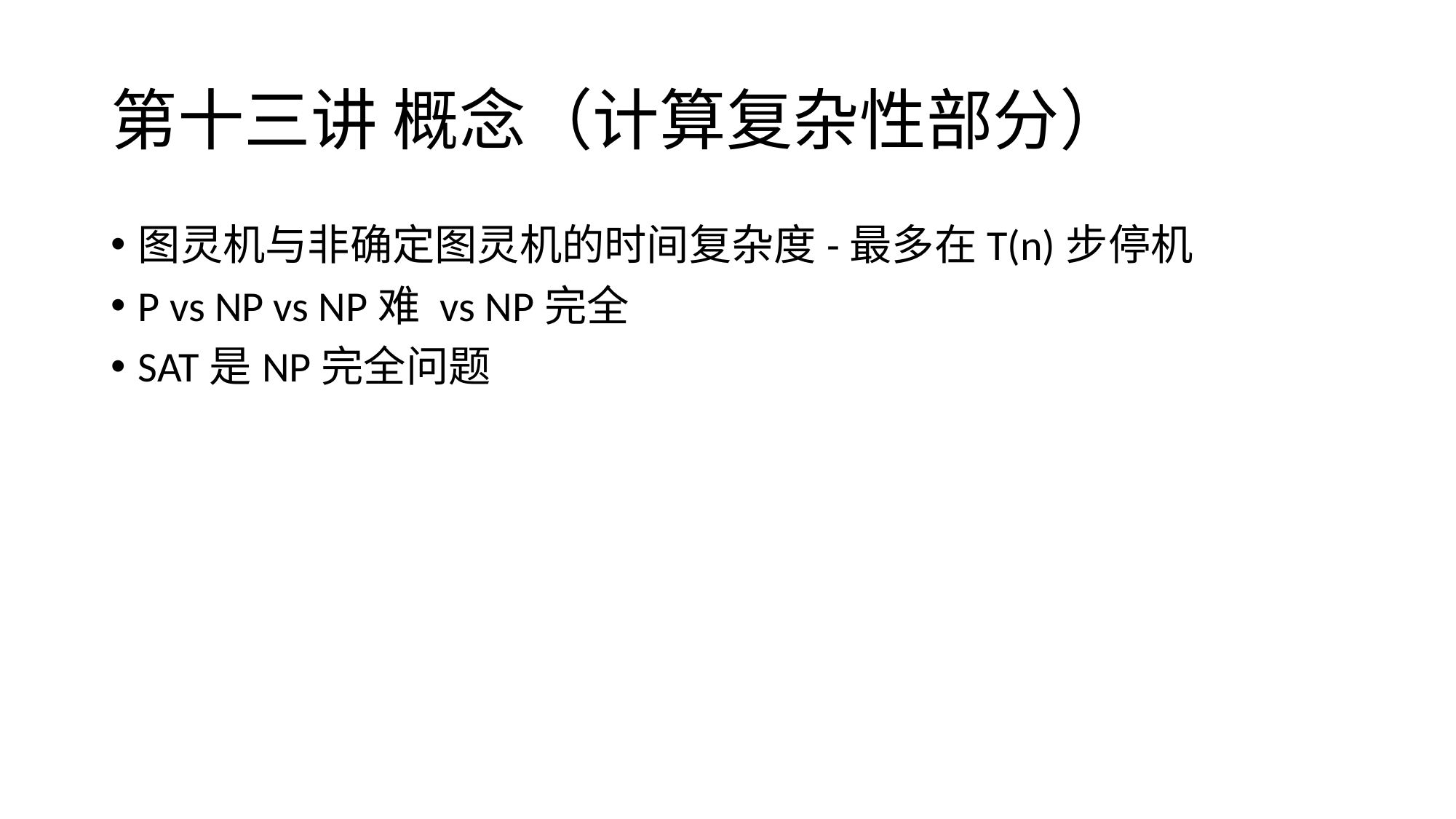

# 第十三讲 概念（计算复杂性部分）
图灵机与非确定图灵机的时间复杂度-最多在T(n)步停机
P vs NP vs NP难 vs NP完全
SAT是NP完全问题